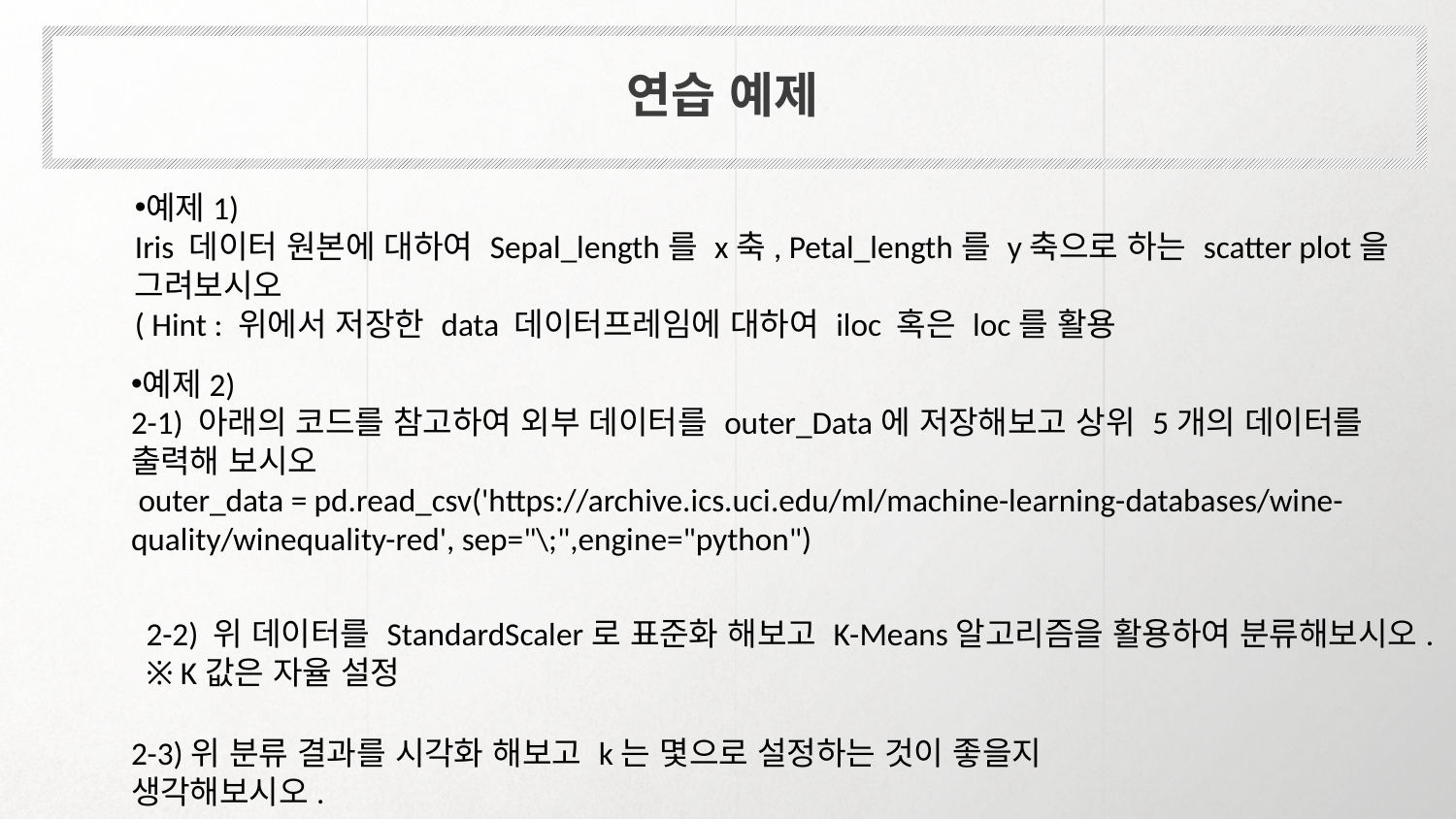

연습 예제
예제1)
Iris 데이터 원본에 대하여 Sepal_length를 x축, Petal_length를 y축으로 하는 scatter plot을 그려보시오
( Hint : 위에서 저장한 data 데이터프레임에 대하여 iloc 혹은 loc를 활용
예제2)
2-1) 아래의 코드를 참고하여 외부 데이터를 outer_Data에 저장해보고 상위 5개의 데이터를 출력해 보시오
 outer_data = pd.read_csv('https://archive.ics.uci.edu/ml/machine-learning-databases/wine-quality/winequality-red', sep="\;",engine="python")
2-2) 위 데이터를 StandardScaler로 표준화 해보고 K-Means알고리즘을 활용하여 분류해보시오.
※ K값은 자율 설정
2-3)위 분류 결과를 시각화 해보고 k는 몇으로 설정하는 것이 좋을지 생각해보시오.